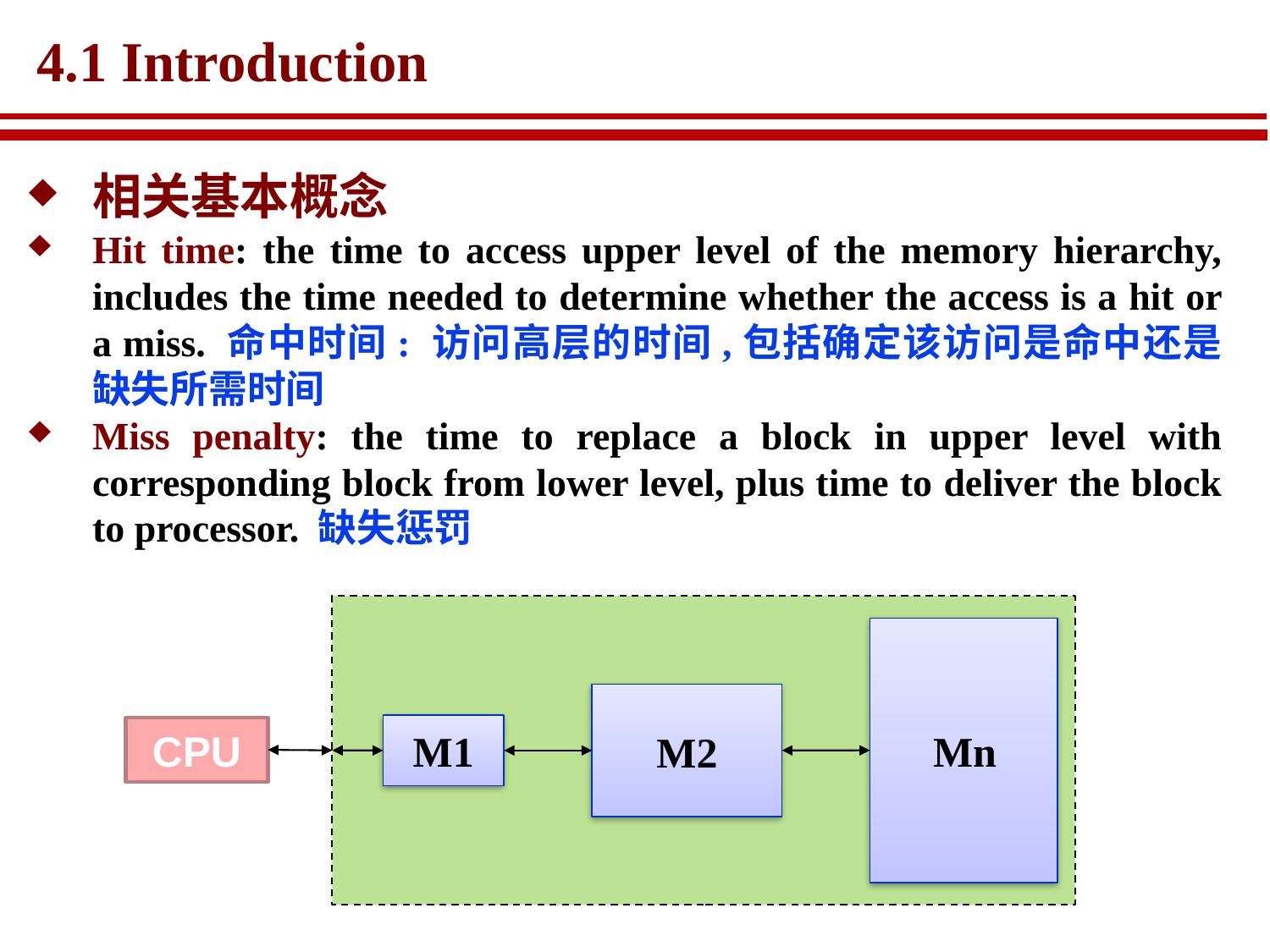

# 4.1 Introduction
相关基本概念
Hit time: the time to access upper level of the memory hierarchy, includes the time needed to determine whether the access is a hit or a miss. 命中时间: 访问高层的时间,包括确定该访问是命中还是缺失所需时间
Miss penalty: the time to replace a block in upper level with corresponding block from lower level, plus time to deliver the block to processor. 缺失惩罚

CPU
M1
Mn
M2